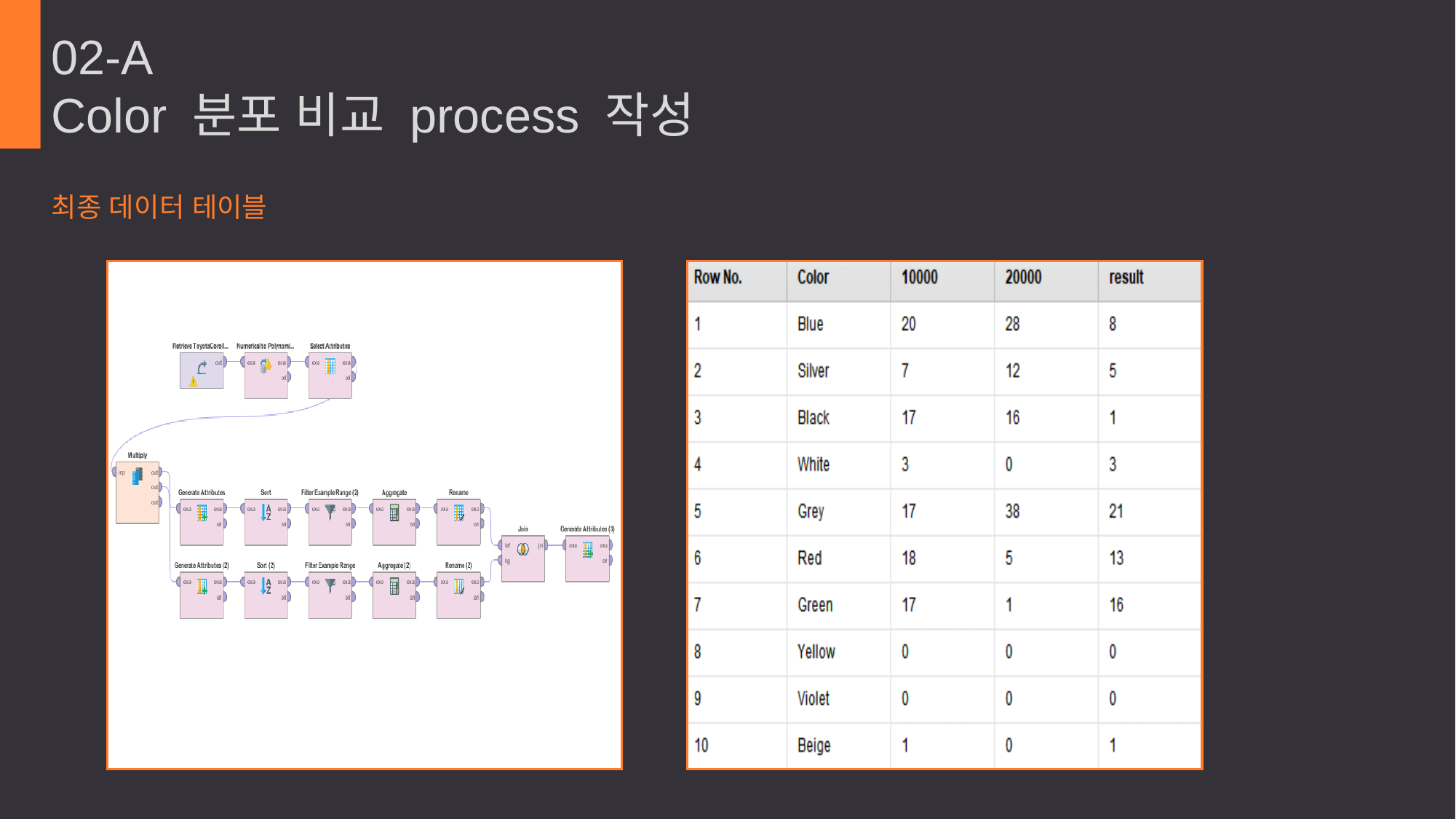

02-A
Color 분포 비교 process 작성
최종 데이터 테이블